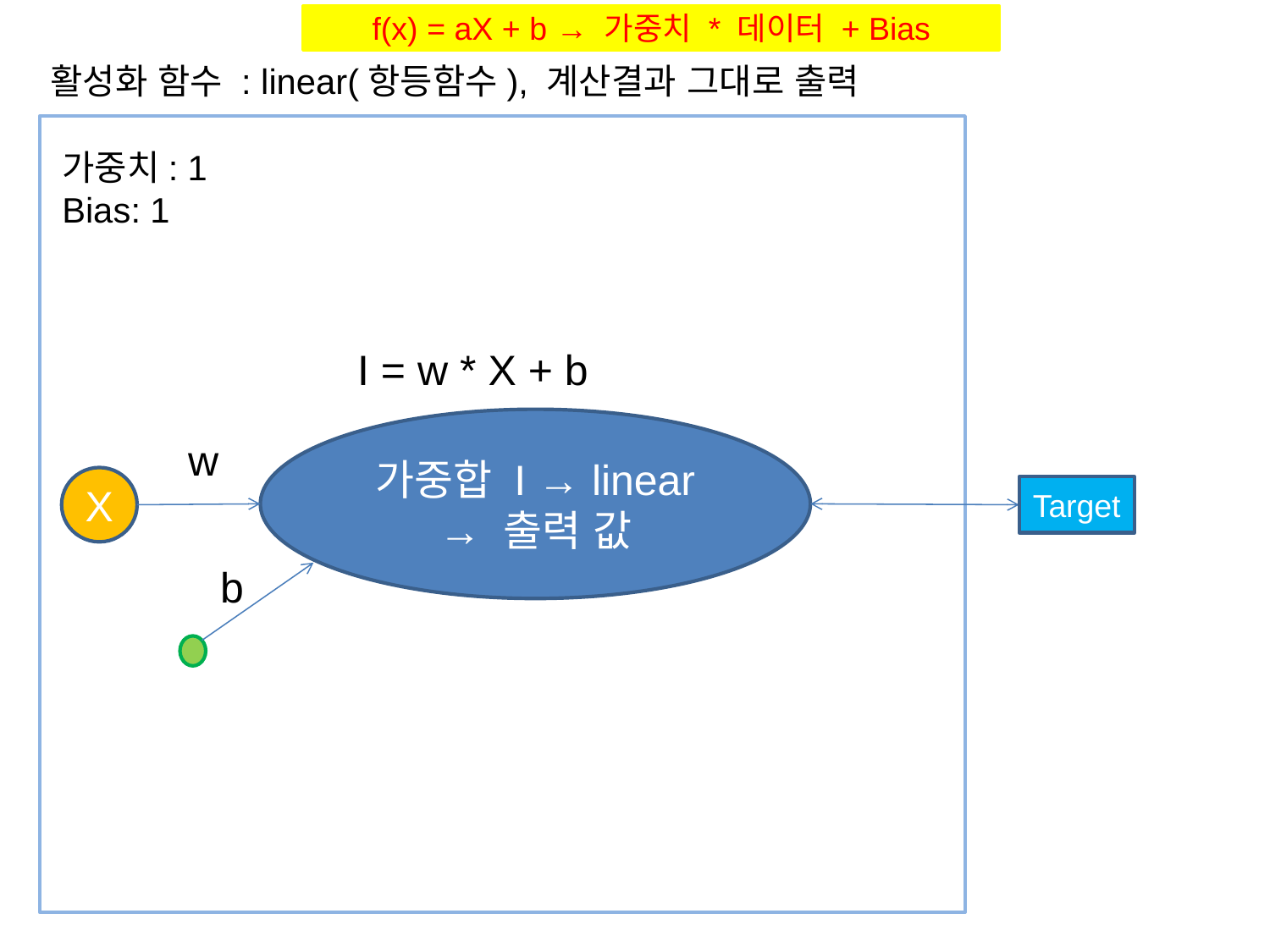

f(x) = aX + b → 가중치 * 데이터 + Bias
활성화 함수 : linear(항등함수), 계산결과 그대로 출력

가중치: 1
Bias: 1
I = w * X + b
가중합 I → linear → 출력 값
w
X
Target
b